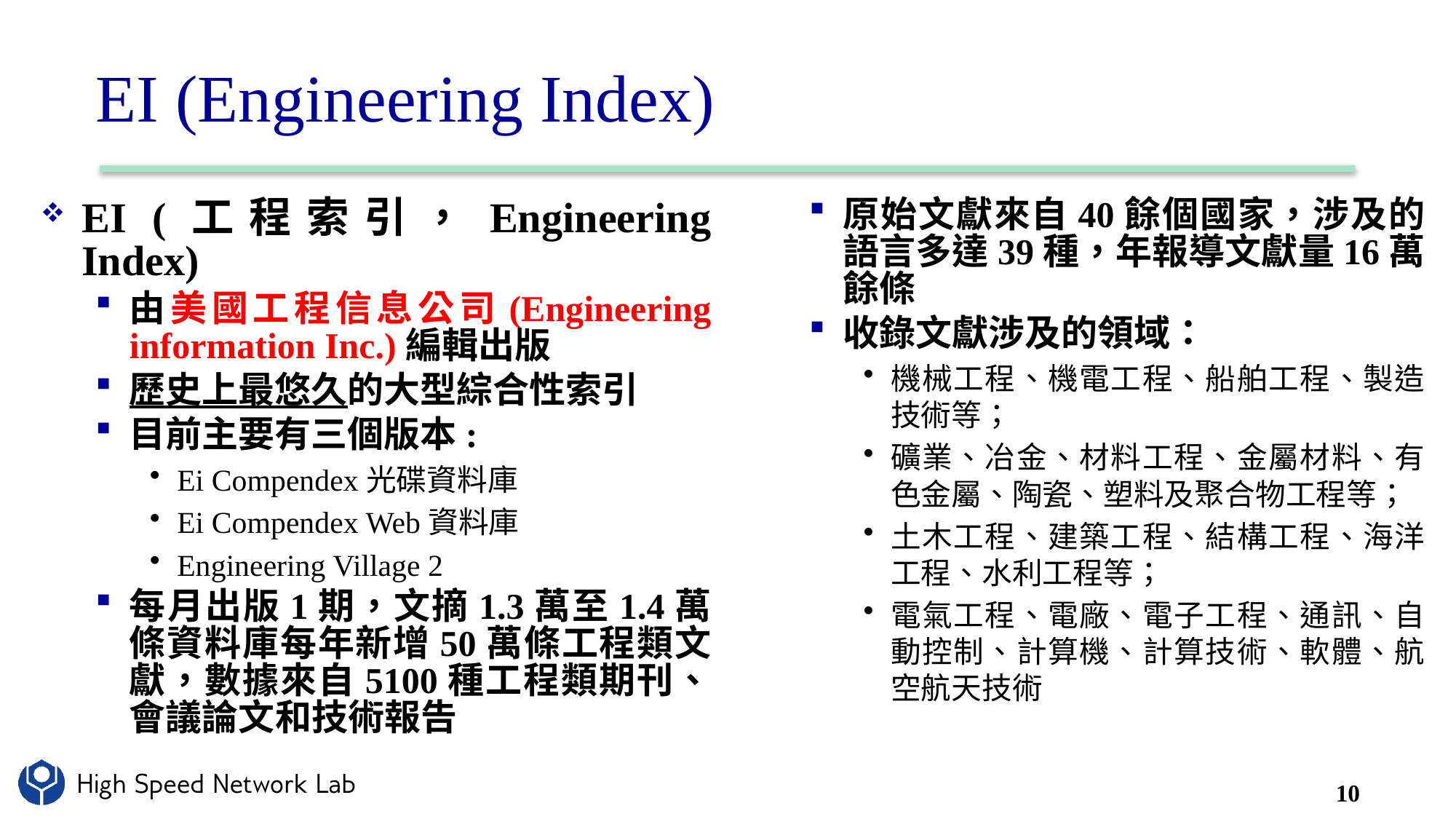

# EI (Engineering Index)
EI (工程索引，Engineering Index)
由美國工程信息公司(Engineering information Inc.)編輯出版
歷史上最悠久的大型綜合性索引
目前主要有三個版本:
Ei Compendex光碟資料庫
Ei Compendex Web資料庫
Engineering Village 2
每月出版1期，文摘1.3萬至1.4萬條資料庫每年新增50萬條工程類文獻，數據來自5100種工程類期刊、會議論文和技術報告
原始文獻來自40餘個國家，涉及的語言多達39種，年報導文獻量16萬餘條
收錄文獻涉及的領域：
機械工程、機電工程、船舶工程、製造技術等；
礦業、冶金、材料工程、金屬材料、有色金屬、陶瓷、塑料及聚合物工程等；
土木工程、建築工程、結構工程、海洋工程、水利工程等；
電氣工程、電廠、電子工程、通訊、自動控制、計算機、計算技術、軟體、航空航天技術
10